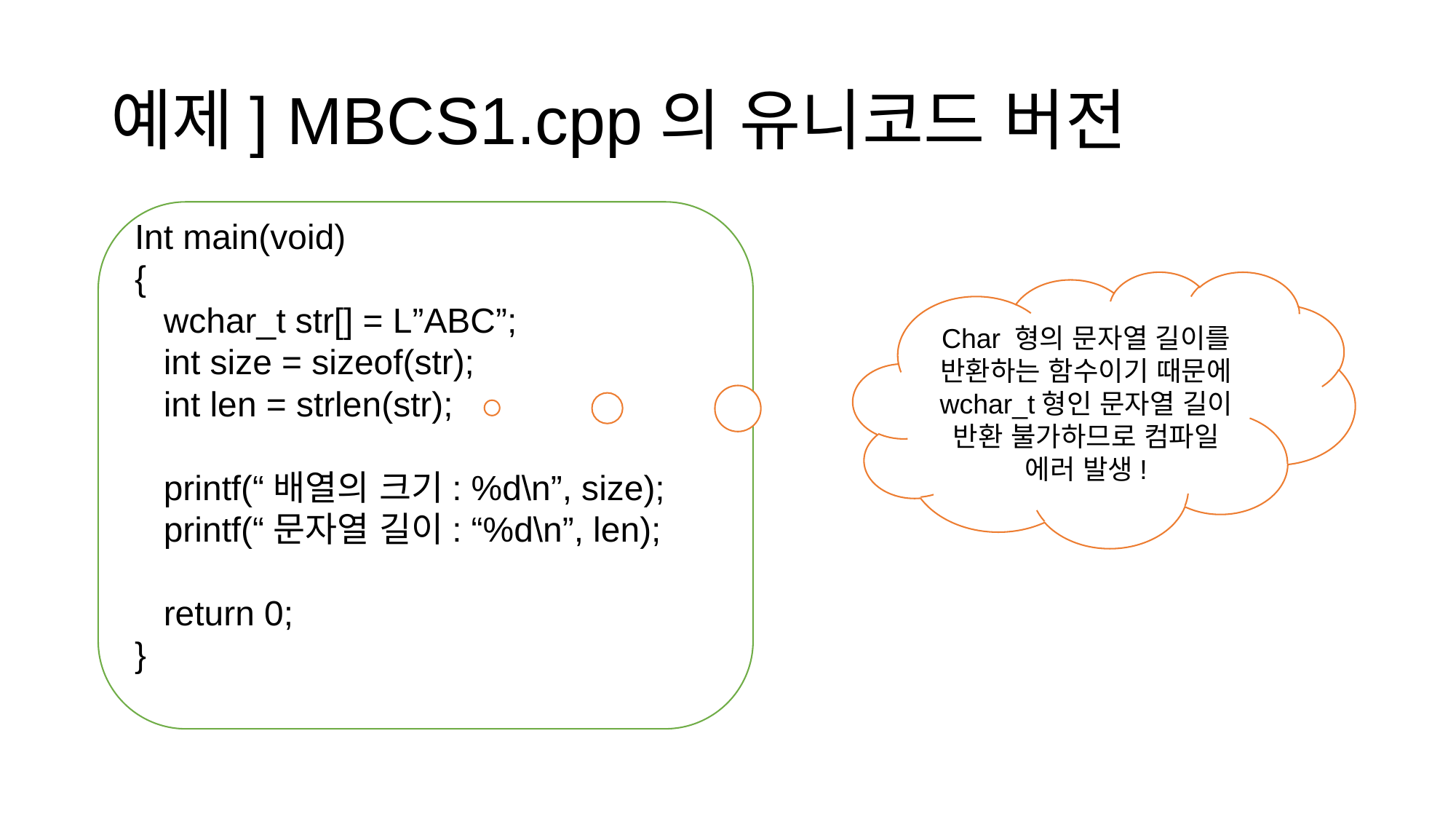

# 예제] MBCS1.cpp의 유니코드 버전
Int main(void)
{
   wchar_t str[] = L”ABC”;
   int size = sizeof(str);
   int len = strlen(str);

   printf(“배열의 크기: %d\n”, size);
   printf(“문자열 길이: “%d\n”, len);

   return 0;
}

Char 형의 문자열 길이를 반환하는 함수이기 때문에 wchar_t형인 문자열 길이 반환 불가하므로 컴파일 에러 발생!